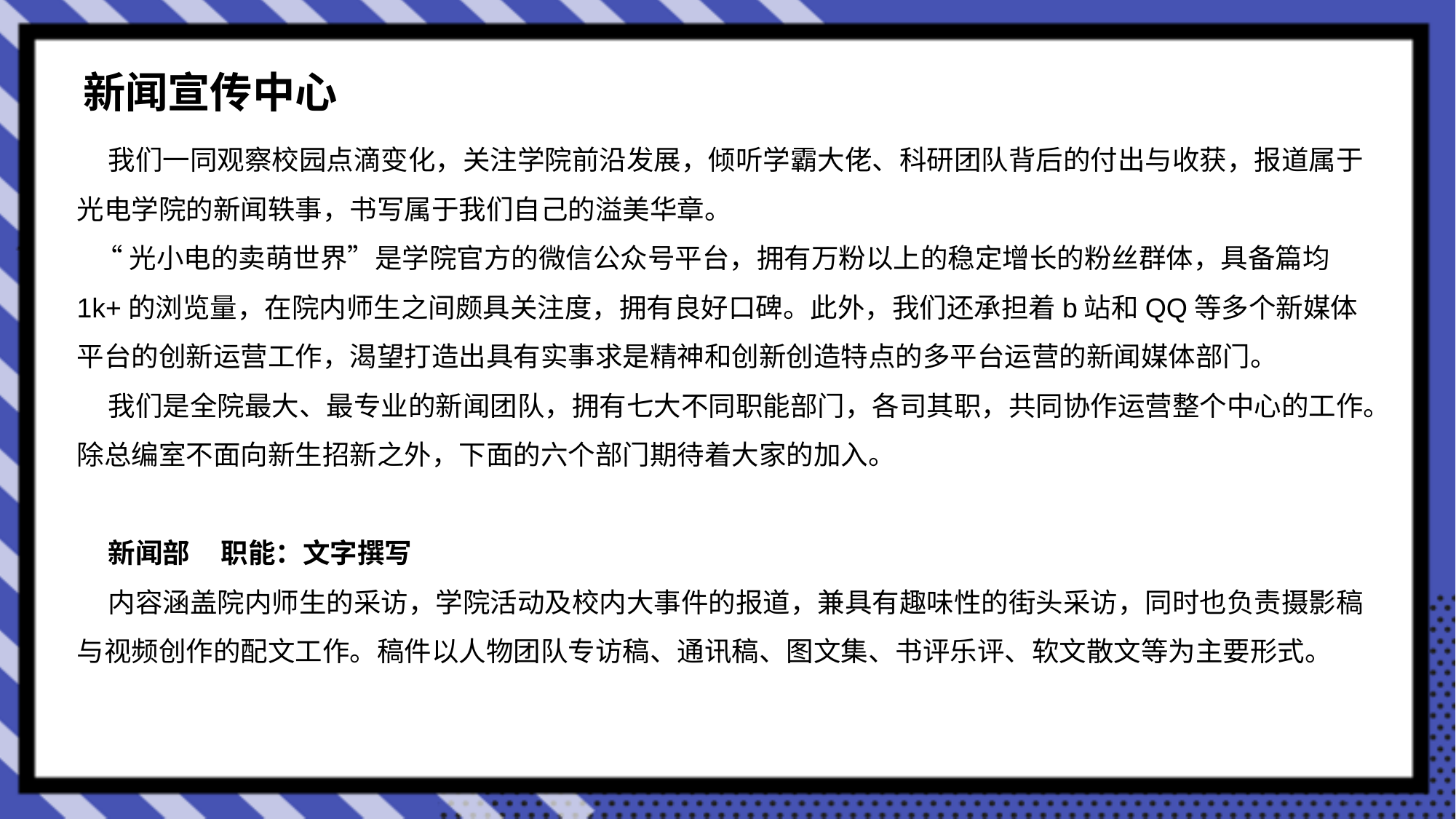

新闻宣传中心
    我们一同观察校园点滴变化，关注学院前沿发展，倾听学霸大佬、科研团队背后的付出与收获，报道属于光电学院的新闻轶事，书写属于我们自己的溢美华章。
   “光小电的卖萌世界”是学院官方的微信公众号平台，拥有万粉以上的稳定增长的粉丝群体，具备篇均1k+的浏览量，在院内师生之间颇具关注度，拥有良好口碑。此外，我们还承担着b站和QQ等多个新媒体平台的创新运营工作，渴望打造出具有实事求是精神和创新创造特点的多平台运营的新闻媒体部门。
    我们是全院最大、最专业的新闻团队，拥有七大不同职能部门，各司其职，共同协作运营整个中心的工作。除总编室不面向新生招新之外，下面的六个部门期待着大家的加入。

    新闻部     职能：文字撰写
    内容涵盖院内师生的采访，学院活动及校内大事件的报道，兼具有趣味性的街头采访，同时也负责摄影稿与视频创作的配文工作。稿件以人物团队专访稿、通讯稿、图文集、书评乐评、软文散文等为主要形式。